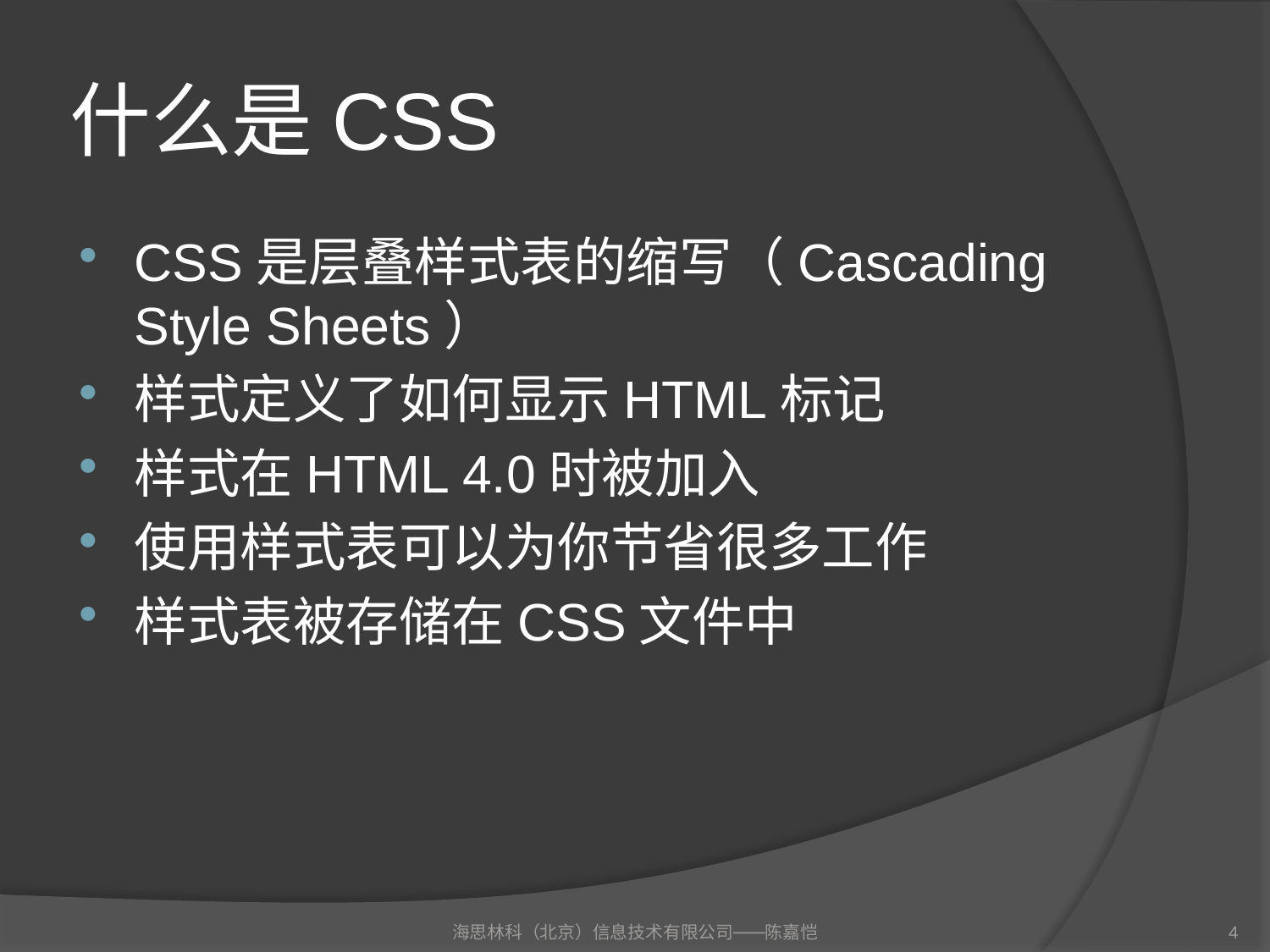

# 什么是CSS
CSS是层叠样式表的缩写（Cascading Style Sheets）
样式定义了如何显示HTML标记
样式在HTML 4.0时被加入
使用样式表可以为你节省很多工作
样式表被存储在CSS文件中
海思林科（北京）信息技术有限公司——陈嘉恺
4